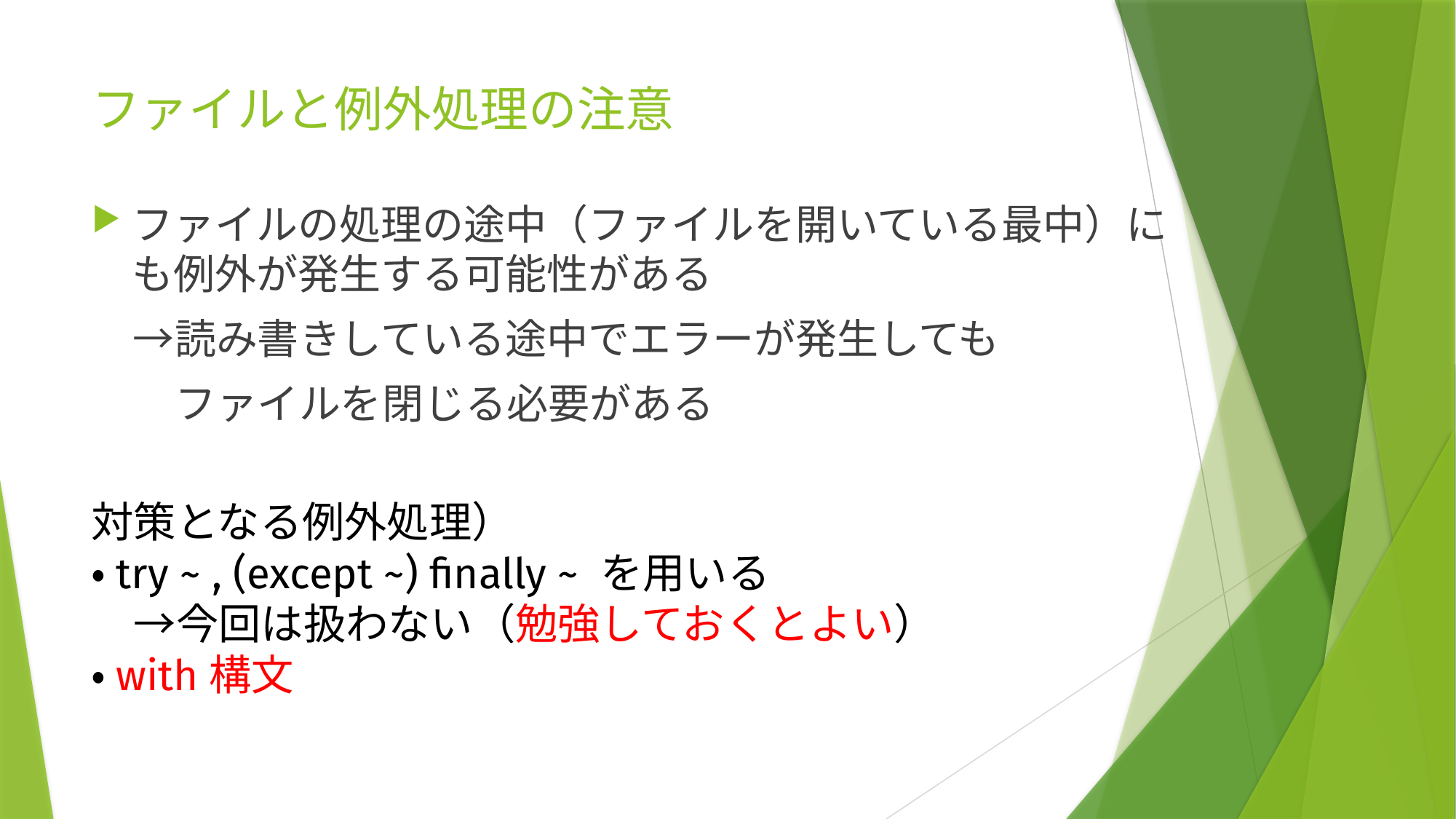

# ファイルと例外処理の注意
ファイルの処理の途中（ファイルを開いている最中）にも例外が発生する可能性がある
　→読み書きしている途中でエラーが発生しても
　　ファイルを閉じる必要がある
対策となる例外処理）
・try ~ , (except ~) finally ~ を用いる
　→今回は扱わない（勉強しておくとよい）
・with構文